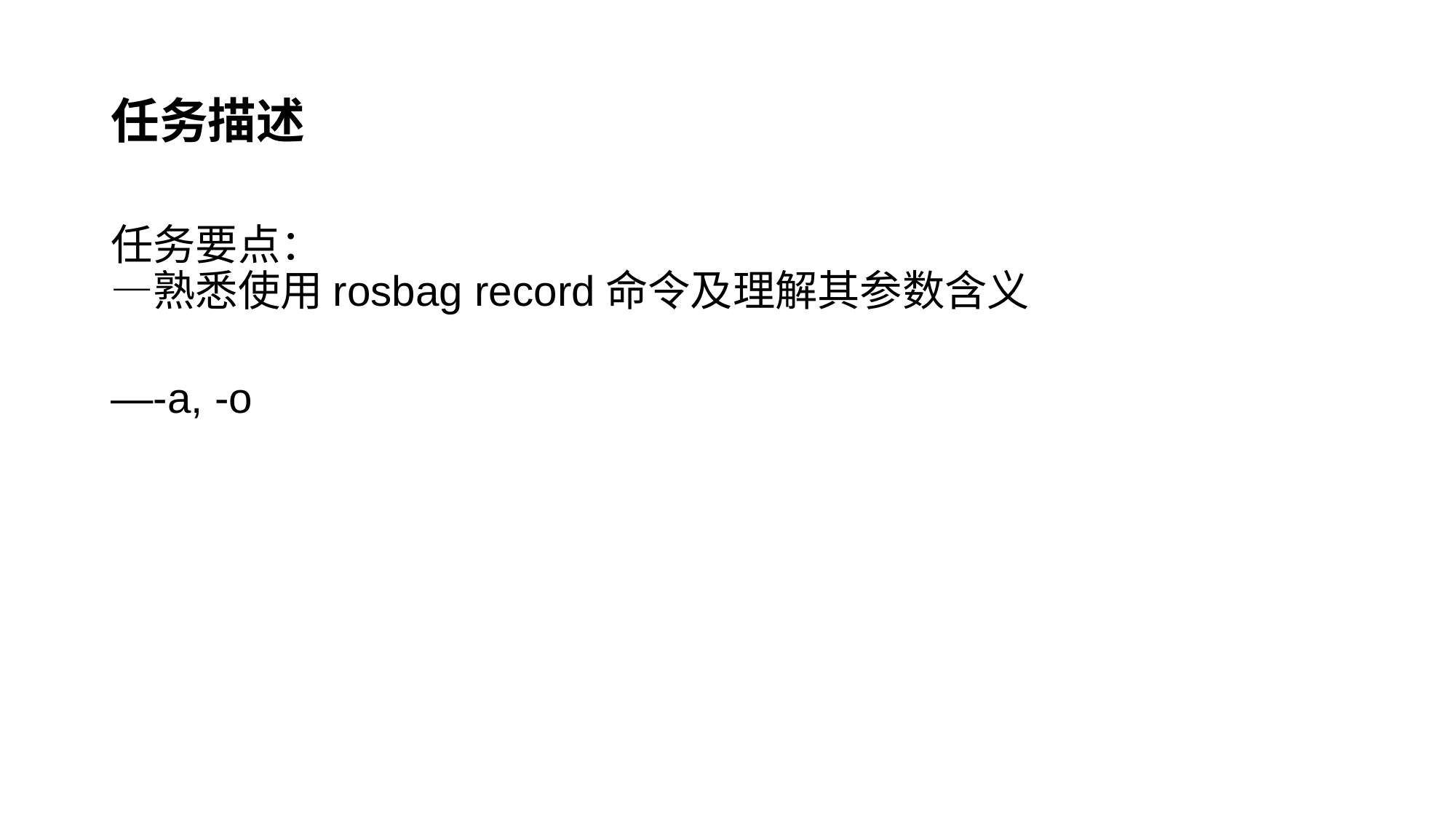

# 任务描述
任务要点：
—熟悉使用rosbag record命令及理解其参数含义
—-a, -o